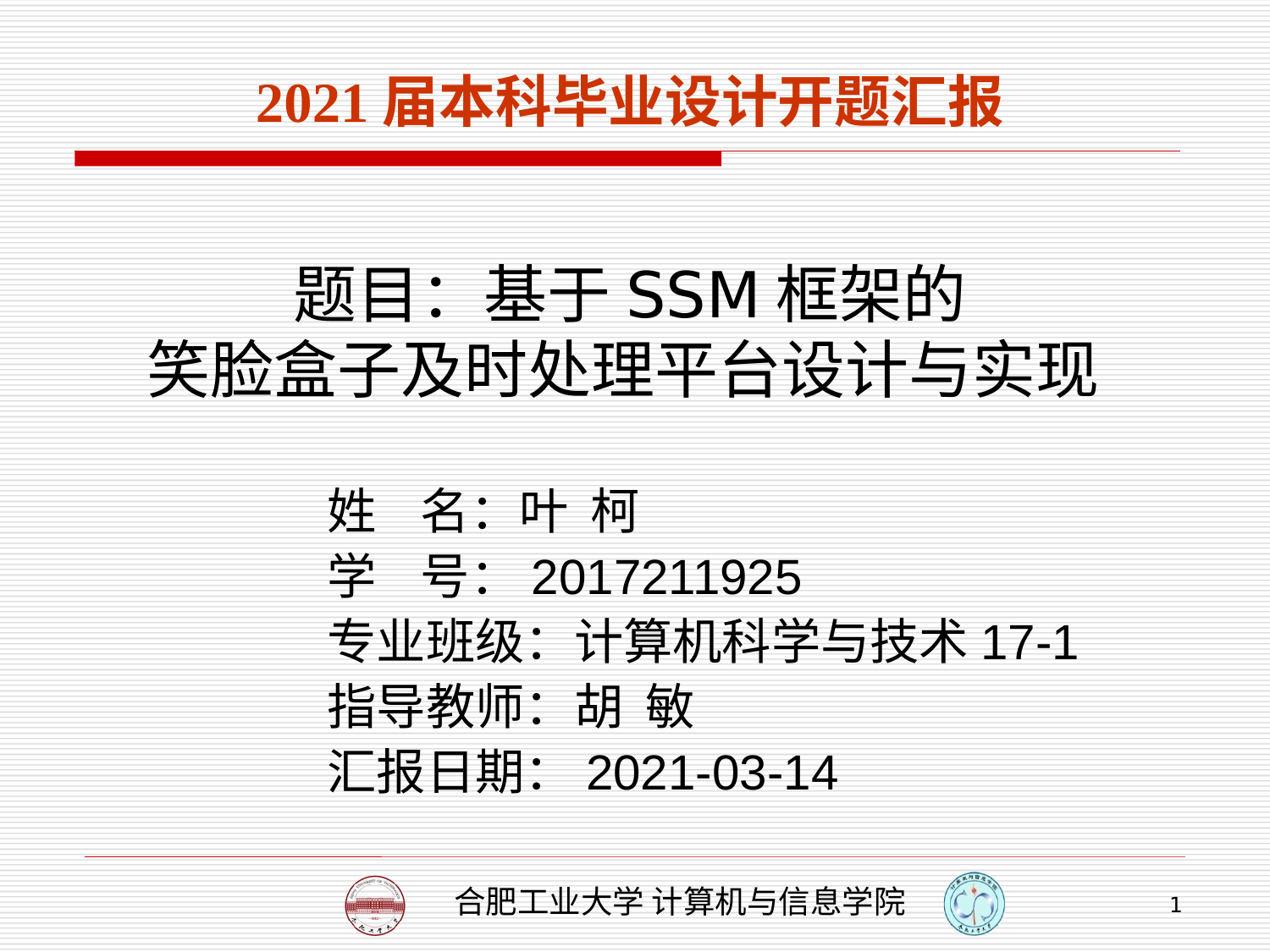

2021届本科毕业设计开题汇报
题目：基于SSM框架的
笑脸盒子及时处理平台设计与实现
姓    名：叶  柯
学    号：2017211925
专业班级：计算机科学与技术17-1
指导教师：胡  敏
汇报日期：2021-03-14